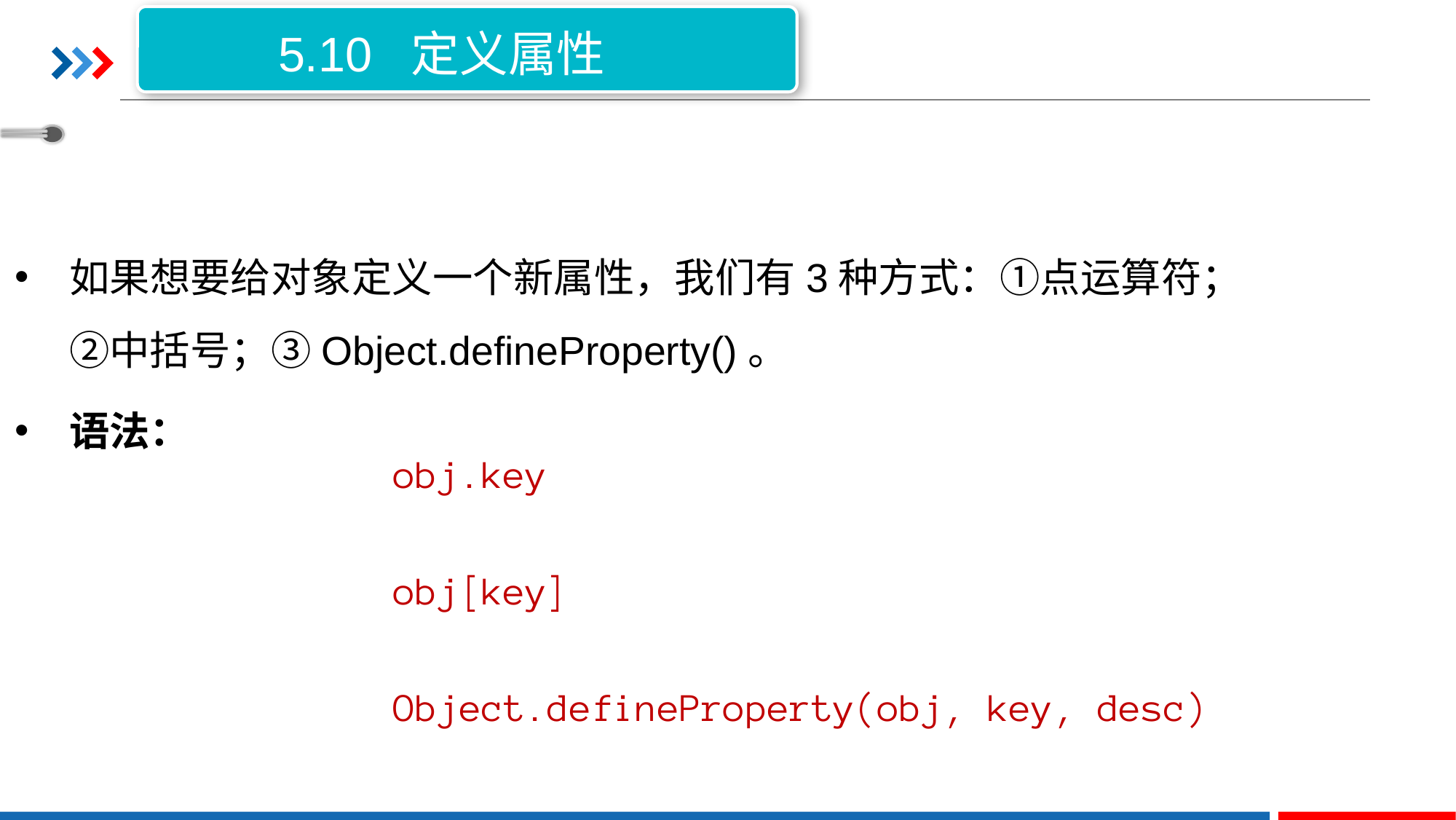

5.10  定义属性

如果想要给对象定义一个新属性，我们有3种方式：①点运算符；②中括号；③Object.defineProperty()。
语法：
obj.key

obj[key]

Object.defineProperty(obj, key, desc)